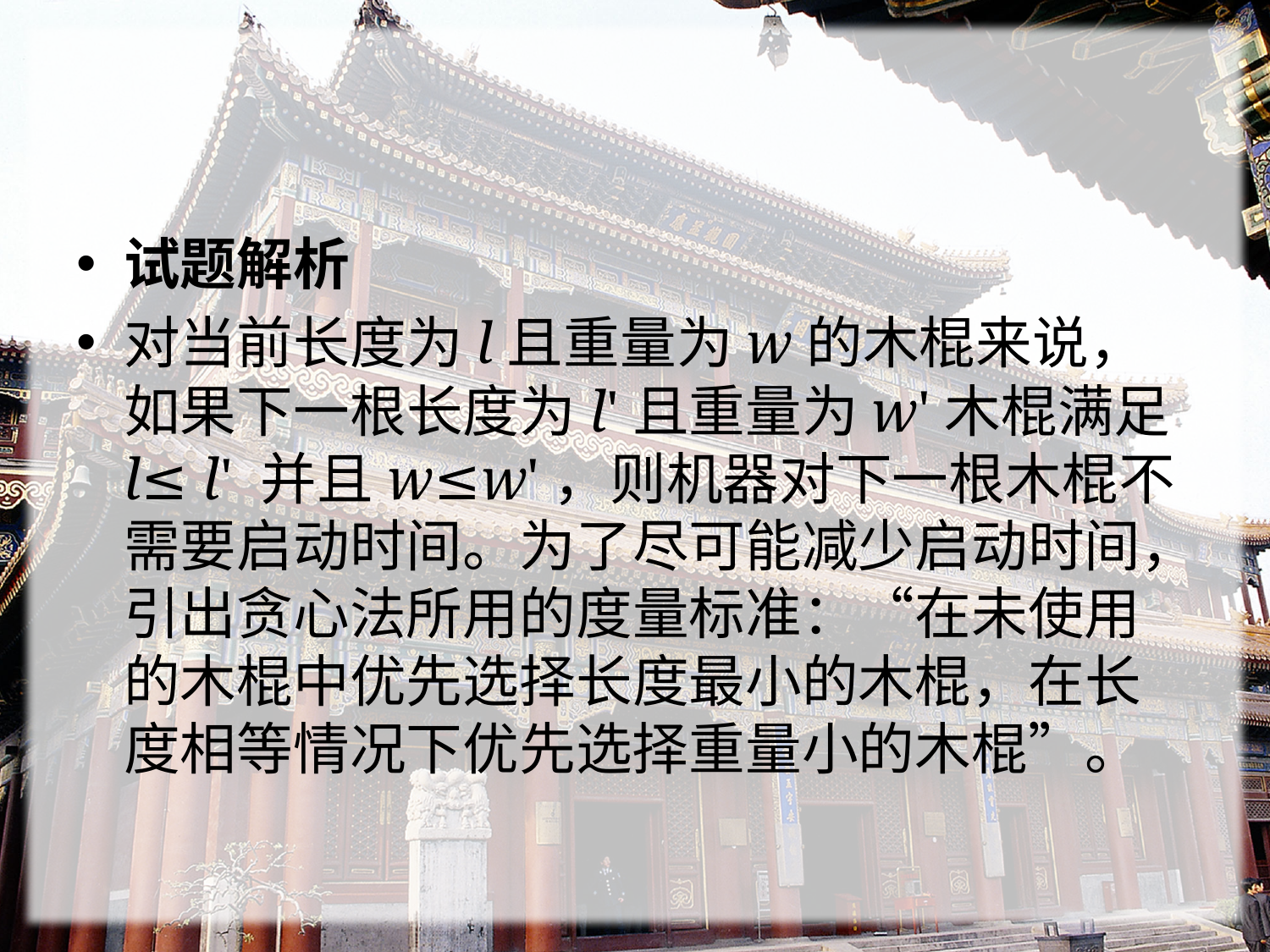

#
试题解析
对当前长度为l且重量为w的木棍来说，如果下一根长度为l'且重量为w'木棍满足l≤ l' 并且w≤w'，则机器对下一根木棍不需要启动时间。为了尽可能减少启动时间，引出贪心法所用的度量标准：“在未使用的木棍中优先选择长度最小的木棍，在长度相等情况下优先选择重量小的木棍”。